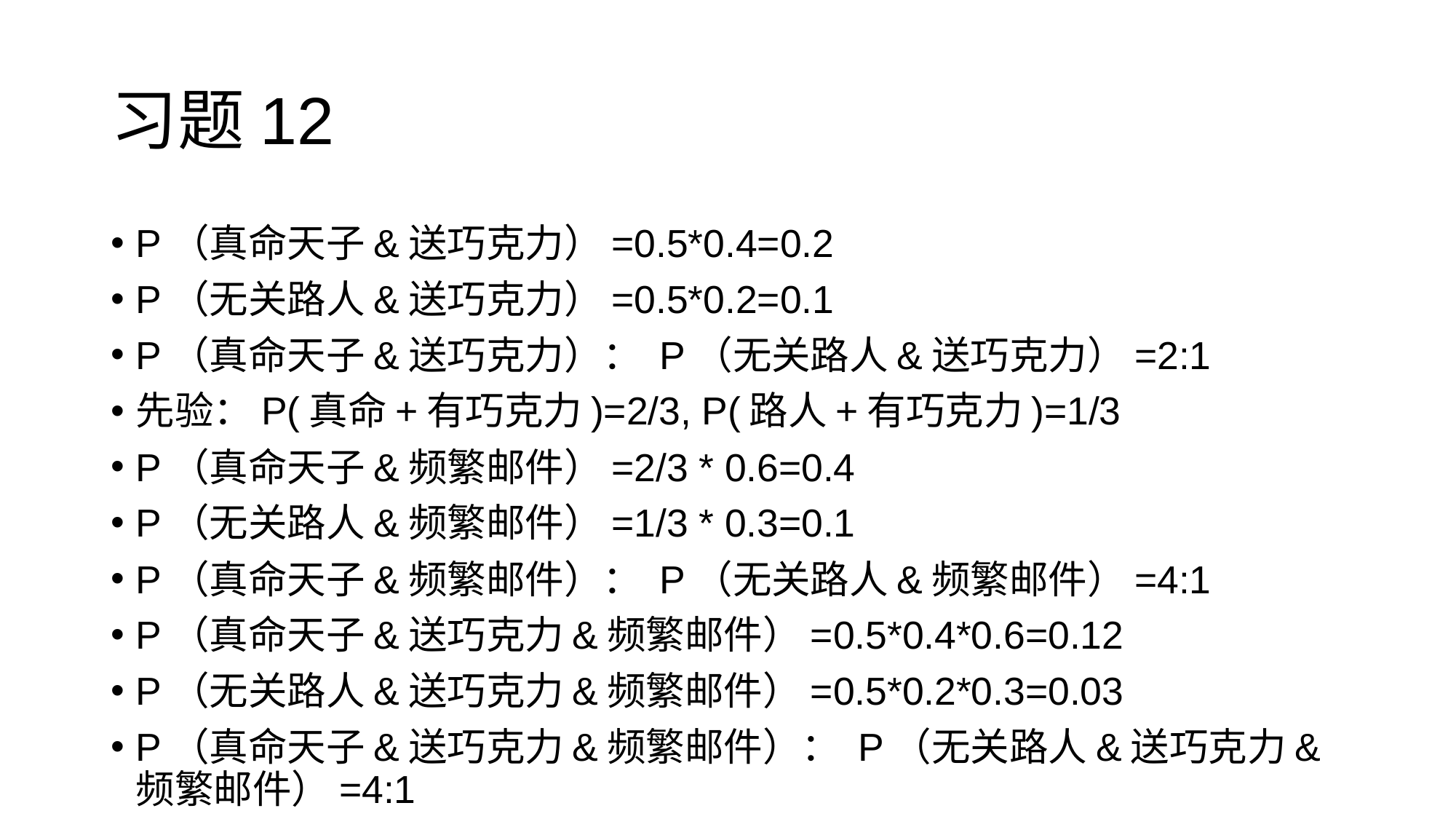

# 习题12
P（真命天子&送巧克力）=0.5*0.4=0.2
P（无关路人&送巧克力）=0.5*0.2=0.1
P（真命天子&送巧克力）： P（无关路人&送巧克力）=2:1
先验：P(真命+有巧克力)=2/3, P(路人+有巧克力)=1/3
P（真命天子&频繁邮件）=2/3 * 0.6=0.4
P（无关路人&频繁邮件）=1/3 * 0.3=0.1
P（真命天子&频繁邮件）： P（无关路人&频繁邮件）=4:1
P（真命天子&送巧克力&频繁邮件）=0.5*0.4*0.6=0.12
P（无关路人&送巧克力&频繁邮件）=0.5*0.2*0.3=0.03
P（真命天子&送巧克力&频繁邮件）： P（无关路人&送巧克力&频繁邮件）=4:1